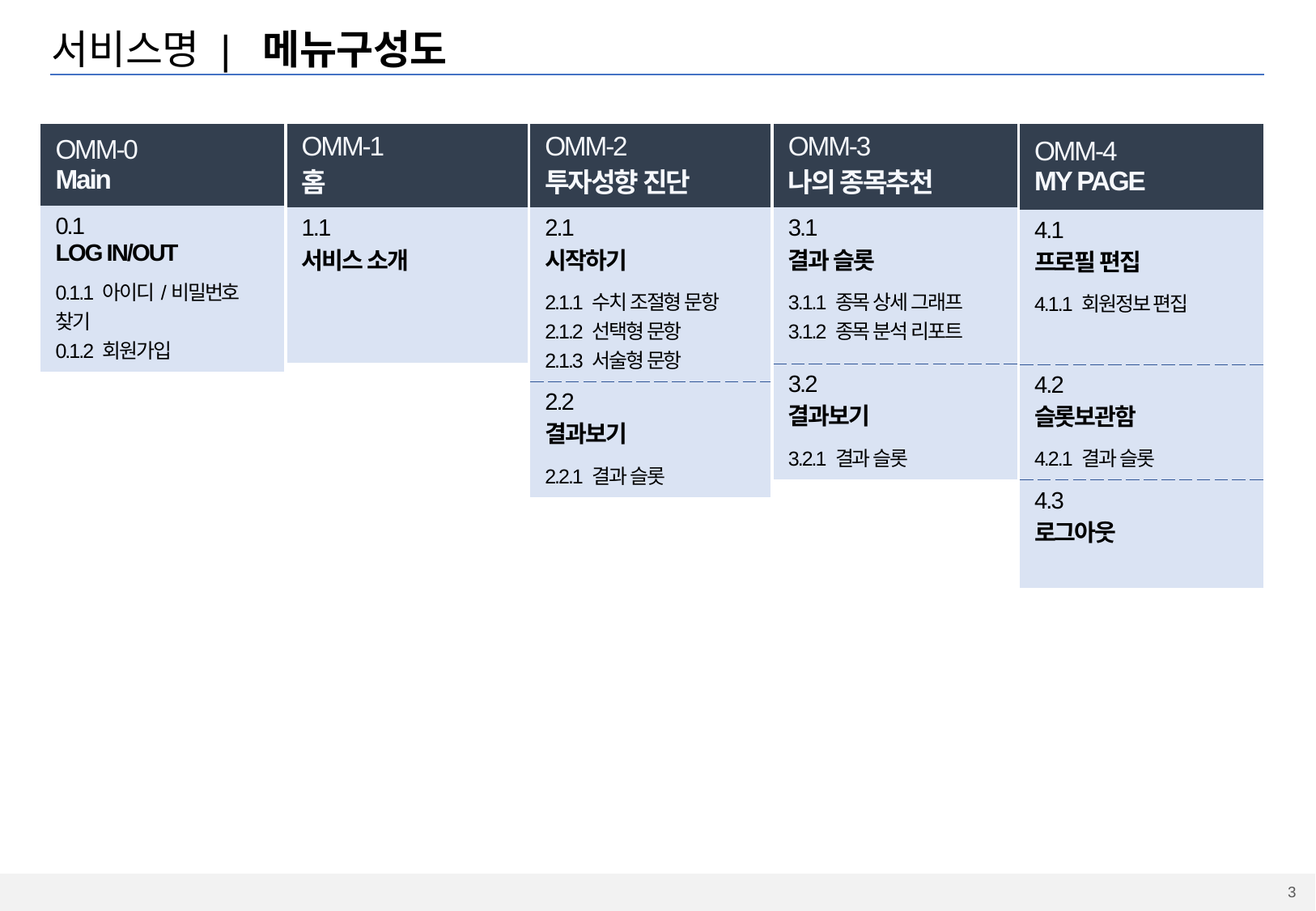

# 서비스명 |  메뉴구성도
| OMM-1 홈 |
| --- |
| 1.1 서비스 소개 |
| OMM-0 Main |
| --- |
| 0.1 LOG IN/OUT 0.1.1 아이디/비밀번호 찾기 0.1.2 회원가입 |
| OMM-2 투자성향 진단 |
| --- |
| 2.1 시작하기 2.1.1 수치 조절형 문항 2.1.2 선택형 문항 2.1.3 서술형 문항 |
| 2.2 결과보기 2.2.1 결과 슬롯 |
| OMM-3 나의 종목추천 |
| --- |
| 3.1 결과 슬롯 3.1.1 종목 상세 그래프 3.1.2 종목 분석 리포트 |
| 3.2 결과보기 3.2.1 결과 슬롯 |
| OMM-4 MY PAGE |
| --- |
| 4.1 프로필 편집 4.1.1 회원정보 편집 |
| 4.2 슬롯보관함 4.2.1 결과 슬롯 |
| 4.3 로그아웃 |